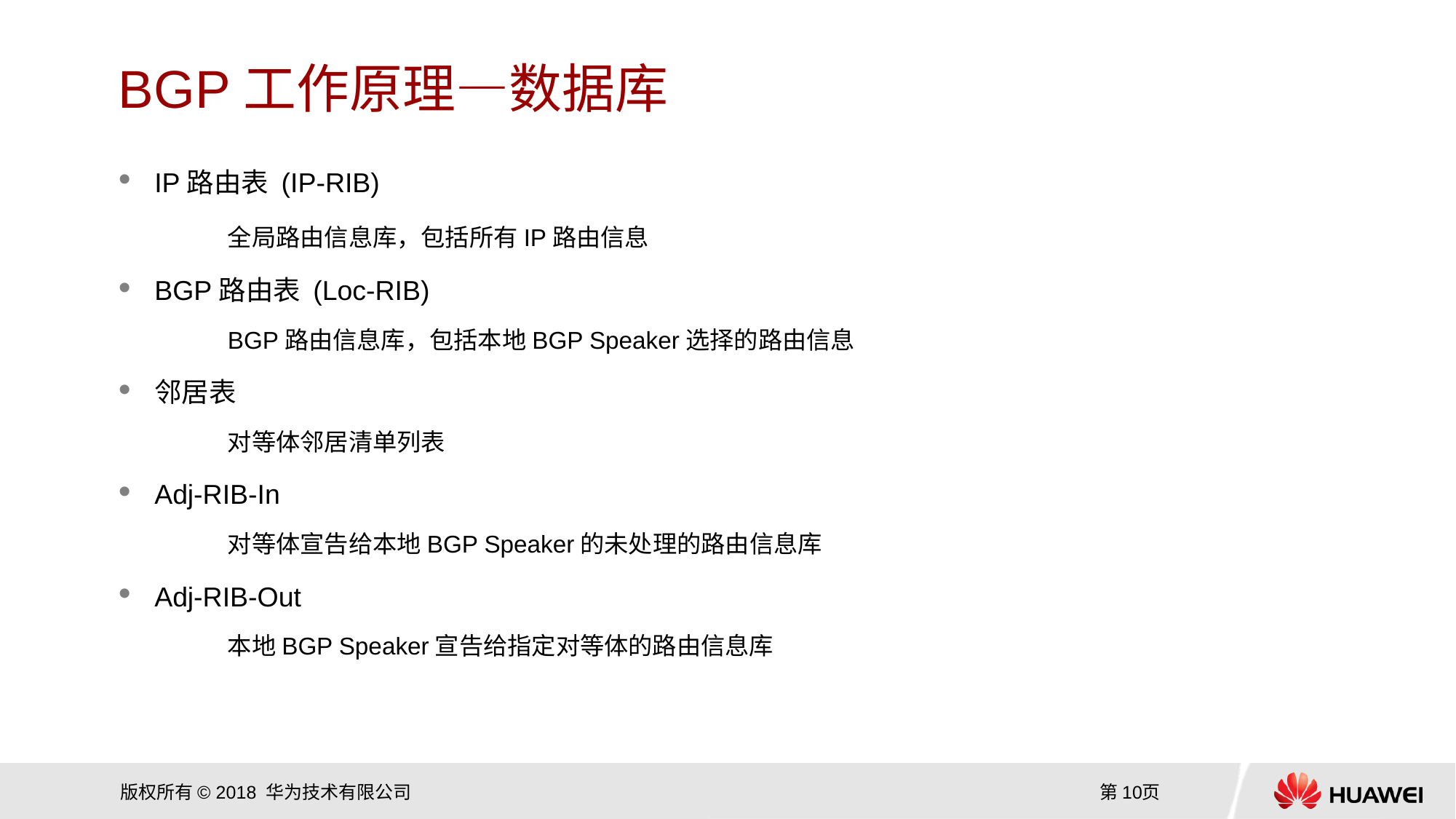

# BGP工作原理—数据库
IP路由表 (IP-RIB)
	全局路由信息库，包括所有IP路由信息
BGP路由表 (Loc-RIB)
	BGP路由信息库，包括本地BGP Speaker选择的路由信息
邻居表
	对等体邻居清单列表
Adj-RIB-In
	对等体宣告给本地BGP Speaker的未处理的路由信息库
Adj-RIB-Out
	本地BGP Speaker宣告给指定对等体的路由信息库